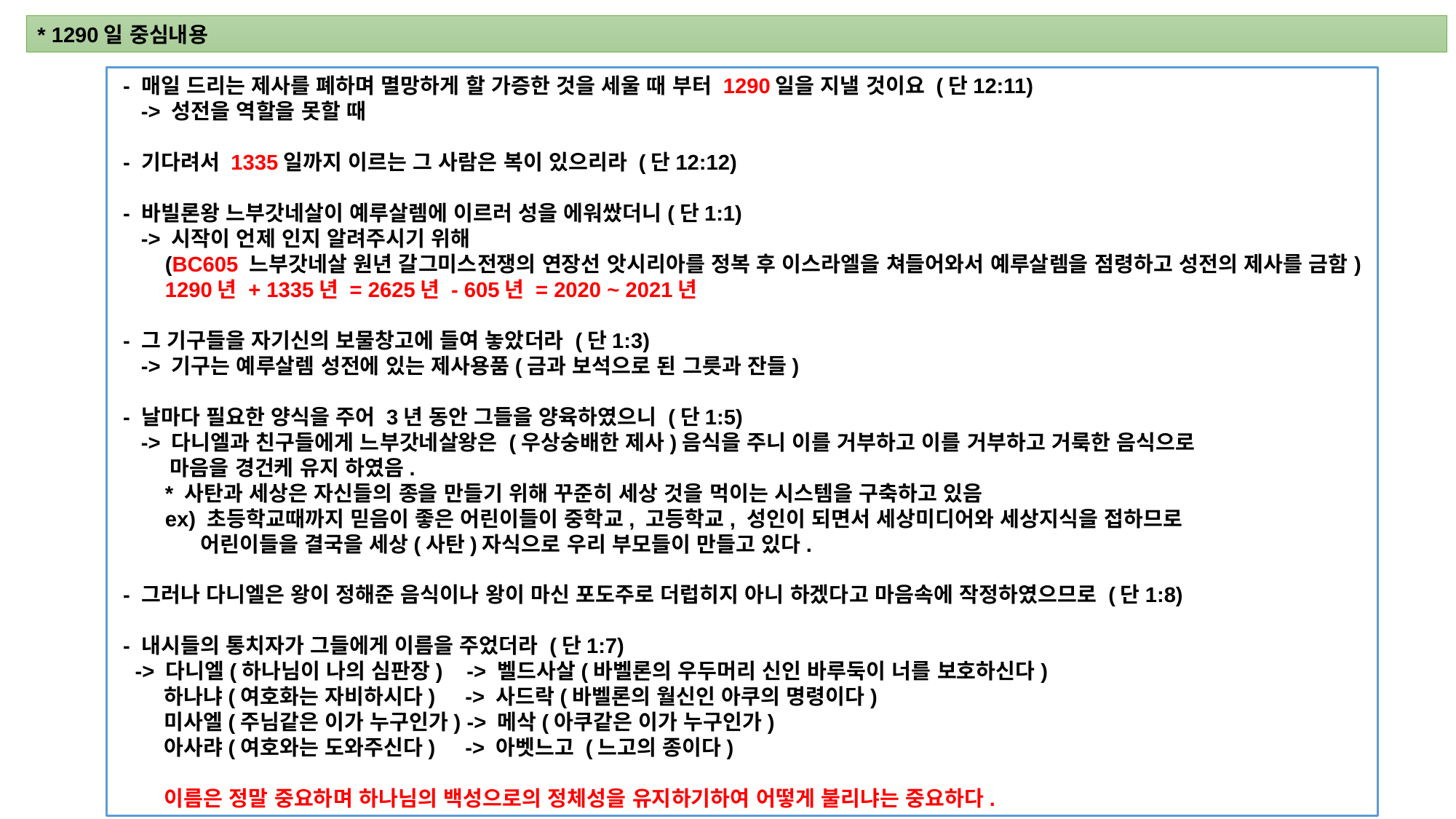

* 1290일 중심내용
 - 매일 드리는 제사를 폐하며 멸망하게 할 가증한 것을 세울 때 부터 1290일을 지낼 것이요 (단12:11)
    -> 성전을 역할을 못할 때

 - 기다려서 1335일까지 이르는 그 사람은 복이 있으리라 (단12:12)

 - 바빌론왕 느부갓네살이 예루살렘에 이르러 성을 에워쌌더니(단1:1)
    -> 시작이 언제 인지 알려주시기 위해
        (BC605 느부갓네살 원년 갈그미스전쟁의 연장선 앗시리아를 정복 후 이스라엘을 쳐들어와서 예루살렘을 점령하고 성전의 제사를 금함)
        1290년 + 1335년 = 2625년 - 605년 = 2020 ~ 2021년

 - 그 기구들을 자기신의 보물창고에 들여 놓았더라 (단1:3)
    -> 기구는 예루살렘 성전에 있는 제사용품(금과 보석으로 된 그릇과 잔들)

 - 날마다 필요한 양식을 주어 3년 동안 그들을 양육하였으니 (단1:5)
    -> 다니엘과 친구들에게 느부갓네살왕은 (우상숭배한 제사)음식을 주니 이를 거부하고 이를 거부하고 거룩한 음식으로
        마음을 경건케 유지 하였음.
        * 사탄과 세상은 자신들의 종을 만들기 위해 꾸준히 세상 것을 먹이는 시스템을 구축하고 있음
        ex) 초등학교때까지 믿음이 좋은 어린이들이 중학교, 고등학교, 성인이 되면서 세상미디어와 세상지식을 접하므로
             어린이들을 결국을 세상(사탄)자식으로 우리 부모들이 만들고 있다.

 - 그러나 다니엘은 왕이 정해준 음식이나 왕이 마신 포도주로 더럽히지 아니 하겠다고 마음속에 작정하였으므로 (단1:8)

 - 내시들의 통치자가 그들에게 이름을 주었더라 (단1:7)
   -> 다니엘(하나님이 나의 심판장)    -> 벨드사살(바벨론의 우두머리 신인 바루둑이 너를 보호하신다)
       하나냐(여호화는 자비하시다)     -> 사드락(바벨론의 월신인 아쿠의 명령이다)
       미사엘(주님같은 이가 누구인가) -> 메삭(아쿠같은 이가 누구인가)
       아사랴(여호와는 도와주신다)     -> 아벳느고 (느고의 종이다)

       이름은 정말 중요하며 하나님의 백성으로의 정체성을 유지하기하여 어떻게 불리냐는 중요하다.